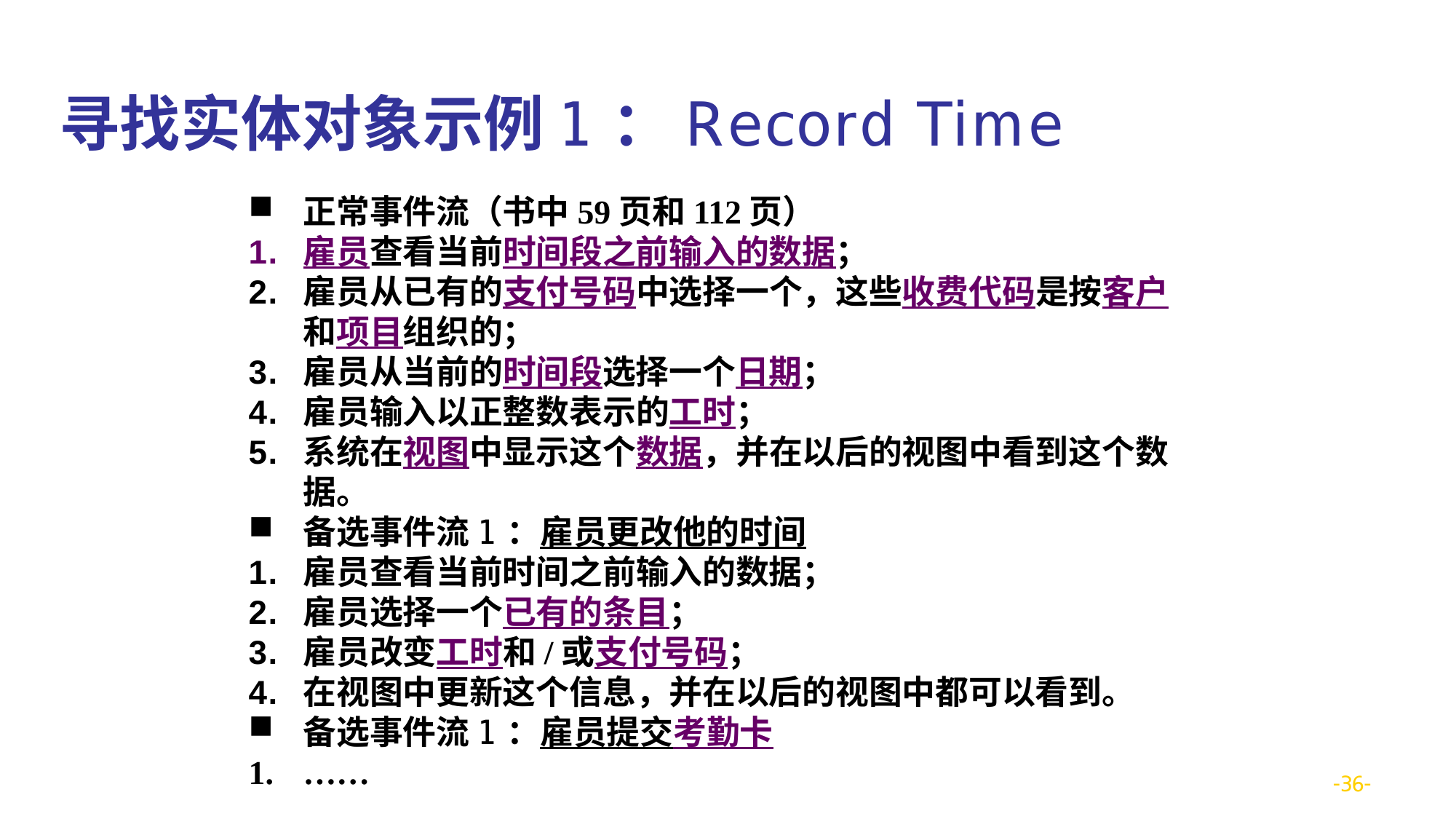

# 寻找实体对象示例1：Record Time
正常事件流（书中59页和112页）
雇员查看当前时间段之前输入的数据；
雇员从已有的支付号码中选择一个，这些收费代码是按客户和项目组织的；
雇员从当前的时间段选择一个日期；
雇员输入以正整数表示的工时；
系统在视图中显示这个数据，并在以后的视图中看到这个数据。
备选事件流1：雇员更改他的时间
雇员查看当前时间之前输入的数据；
雇员选择一个已有的条目；
雇员改变工时和/或支付号码；
在视图中更新这个信息，并在以后的视图中都可以看到。
备选事件流1：雇员提交考勤卡
……
-36-